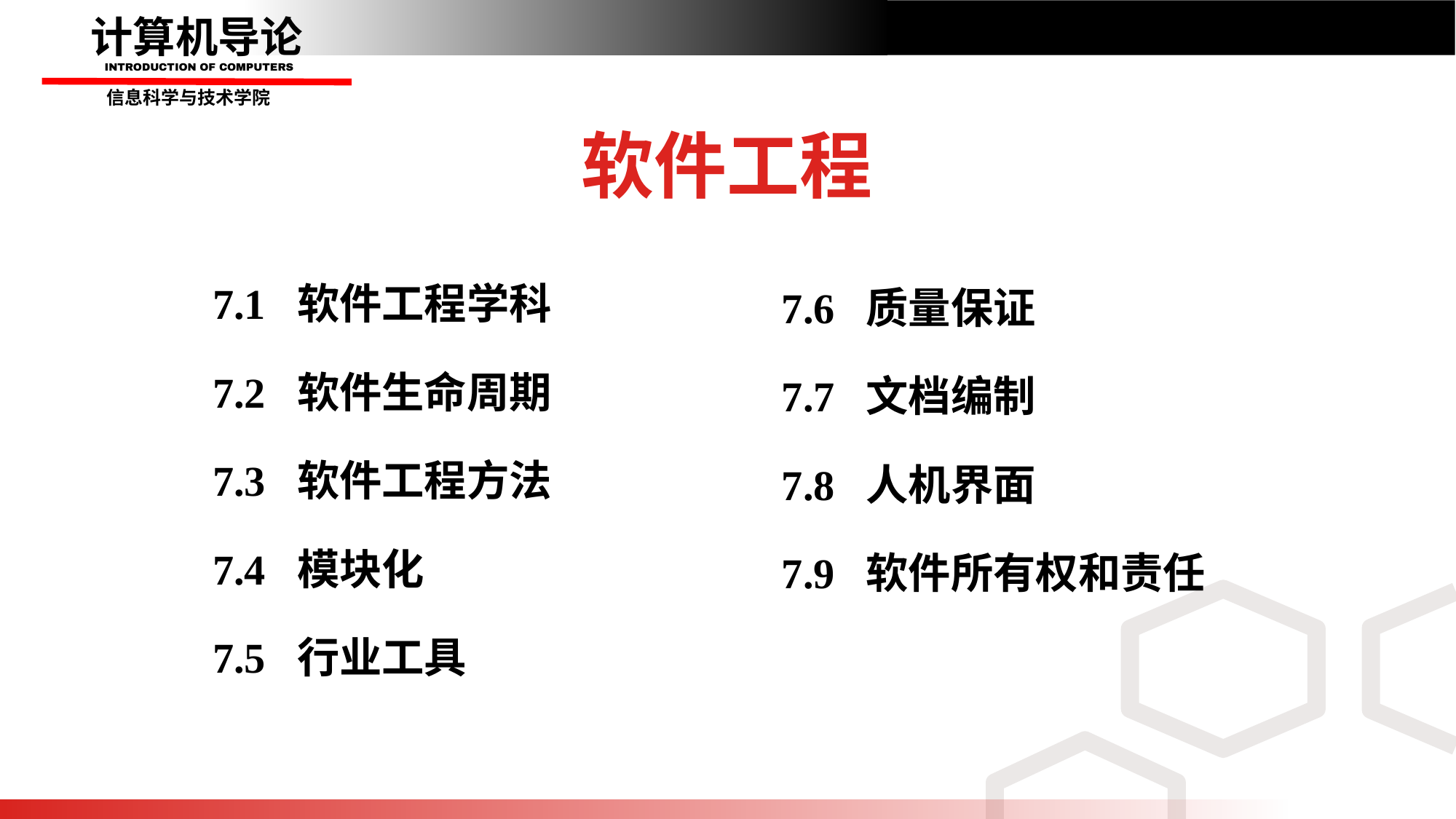

# 软件工程
7.1  软件工程学科
7.2  软件生命周期
7.3  软件工程方法
7.4  模块化
7.5  行业工具
7.6  质量保证
7.7  文档编制
7.8  人机界面
7.9  软件所有权和责任